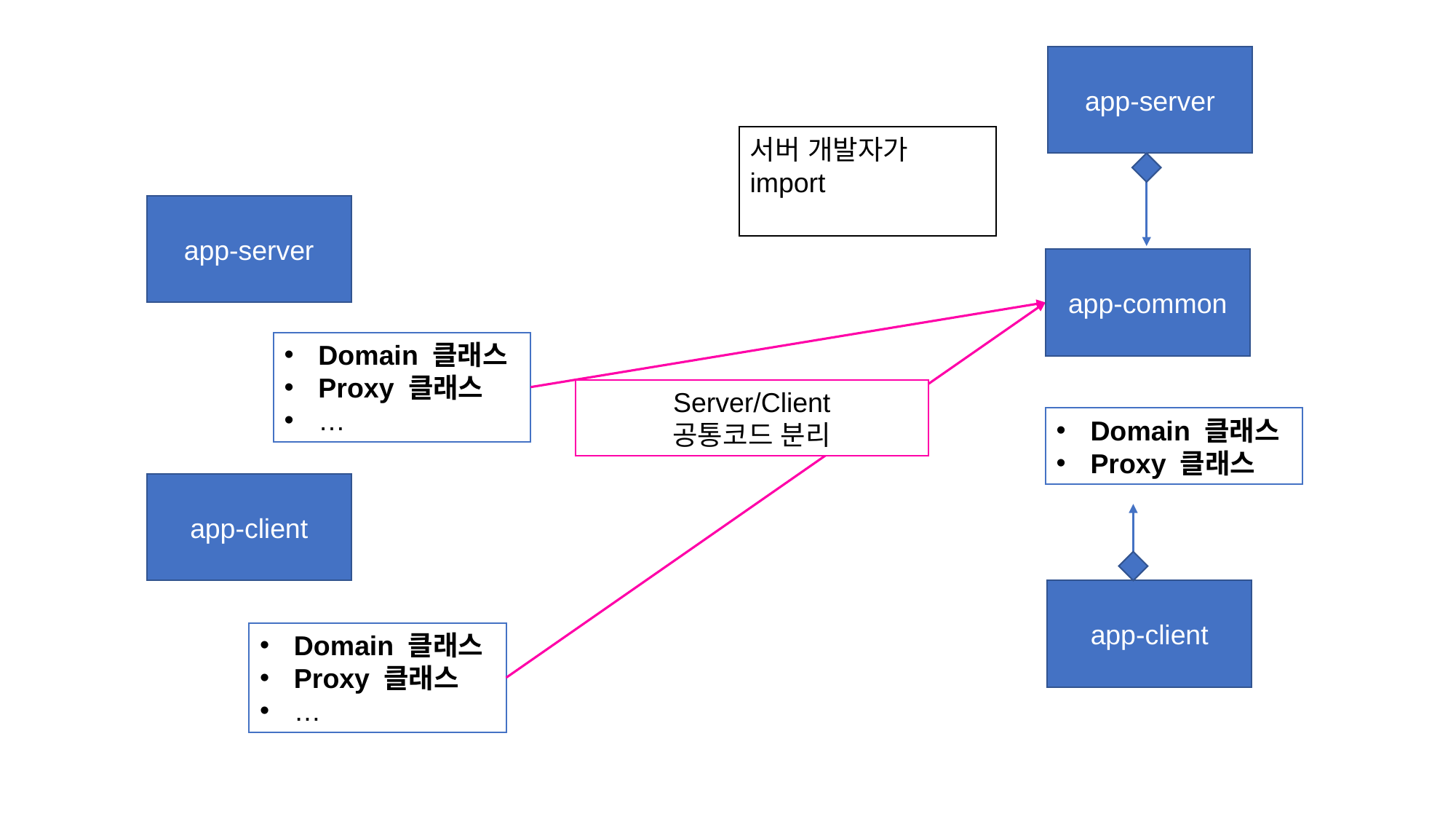

app-server
서버 개발자가
import

app-server
app-common
Domain 클래스
Proxy 클래스
…
Server/Client
공통코드 분리
Domain 클래스
Proxy 클래스
app-client

app-client
Domain 클래스
Proxy 클래스
…